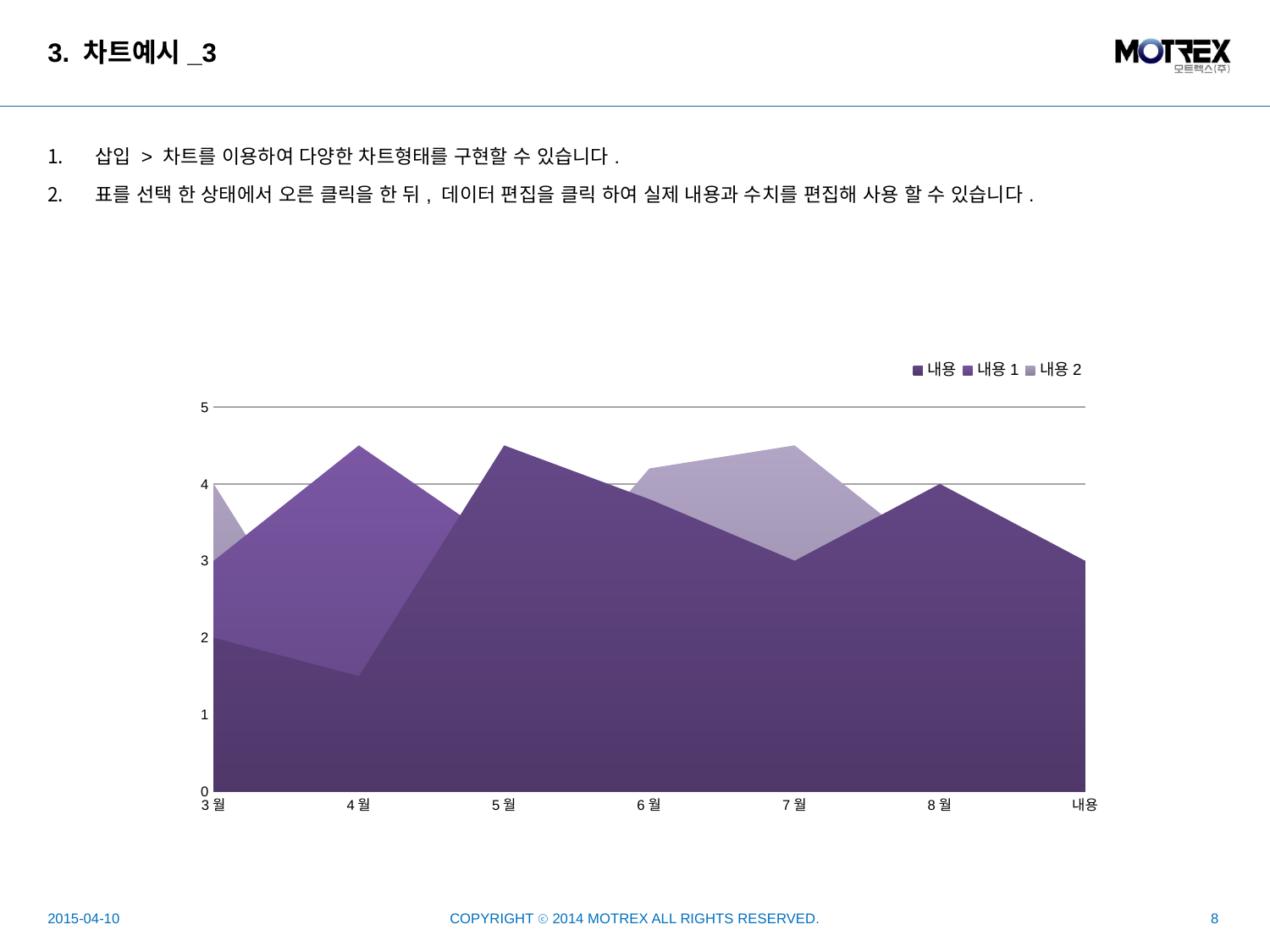

# 3. 차트예시_3
삽입 > 차트를 이용하여 다양한 차트형태를 구현할 수 있습니다.
표를 선택 한 상태에서 오른 클릭을 한 뒤, 데이터 편집을 클릭 하여 실제 내용과 수치를 편집해 사용 할 수 있습니다.

### Chart

| Category | 내용 | 내용1 | 내용2 |
|---|---|---|---|
| 3월 | 2.0 | 3.0 | 4.0 |
| 4월 | 1.5 | 4.5 | 1.0 |
| 5월 | 4.5 | 3.2 | 2.0 |
| 6월 | 3.8 | 3.8 | 4.2 |
| 7월 | 3.0 | 3.0 | 4.5 |
| 8월 | 4.0 | 2.5 | 3.0 |
| 내용 | 3.0 | 1.0 | 2.0 |
2015-04-10
COPYRIGHT ⓒ 2014 MOTREX ALL RIGHTS RESERVED.
8